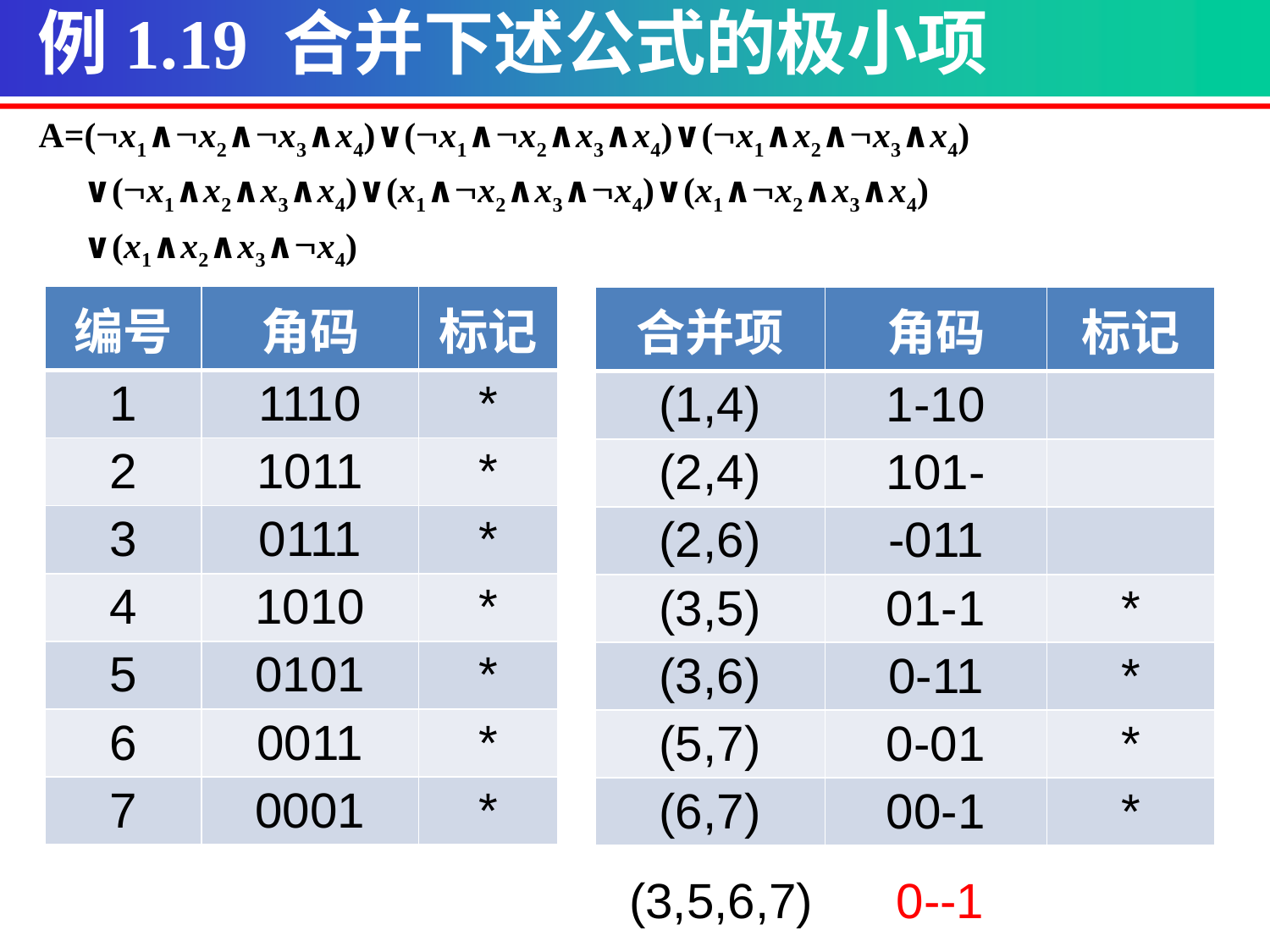

例1.19 合并下述公式的极小项
A=(¬x1∧¬x2∧¬x3∧x4)∨(¬x1∧¬x2∧x3∧x4)∨(¬x1∧x2∧¬x3∧x4)
     ∨(¬x1∧x2∧x3∧x4)∨(x1∧¬x2∧x3∧¬x4)∨(x1∧¬x2∧x3∧x4)
     ∨(x1∧x2∧x3∧¬x4)
| 编号 | 角码 | 标记 |
| --- | --- | --- |
| 1 | 1110 | \* |
| 2 | 1011 | \* |
| 3 | 0111 | \* |
| 4 | 1010 | \* |
| 5 | 0101 | \* |
| 6 | 0011 | \* |
| 7 | 0001 | \* |
| 合并项 | 角码 | 标记 |
| --- | --- | --- |
| (1,4) | 1-10 |  |
| (2,4) | 101- |  |
| (2,6) | -011 |  |
| (3,5) | 01-1 | \* |
| (3,6) | 0-11 | \* |
| (5,7) | 0-01 | \* |
| (6,7) | 00-1 | \* |
(3,5,6,7)      0--1